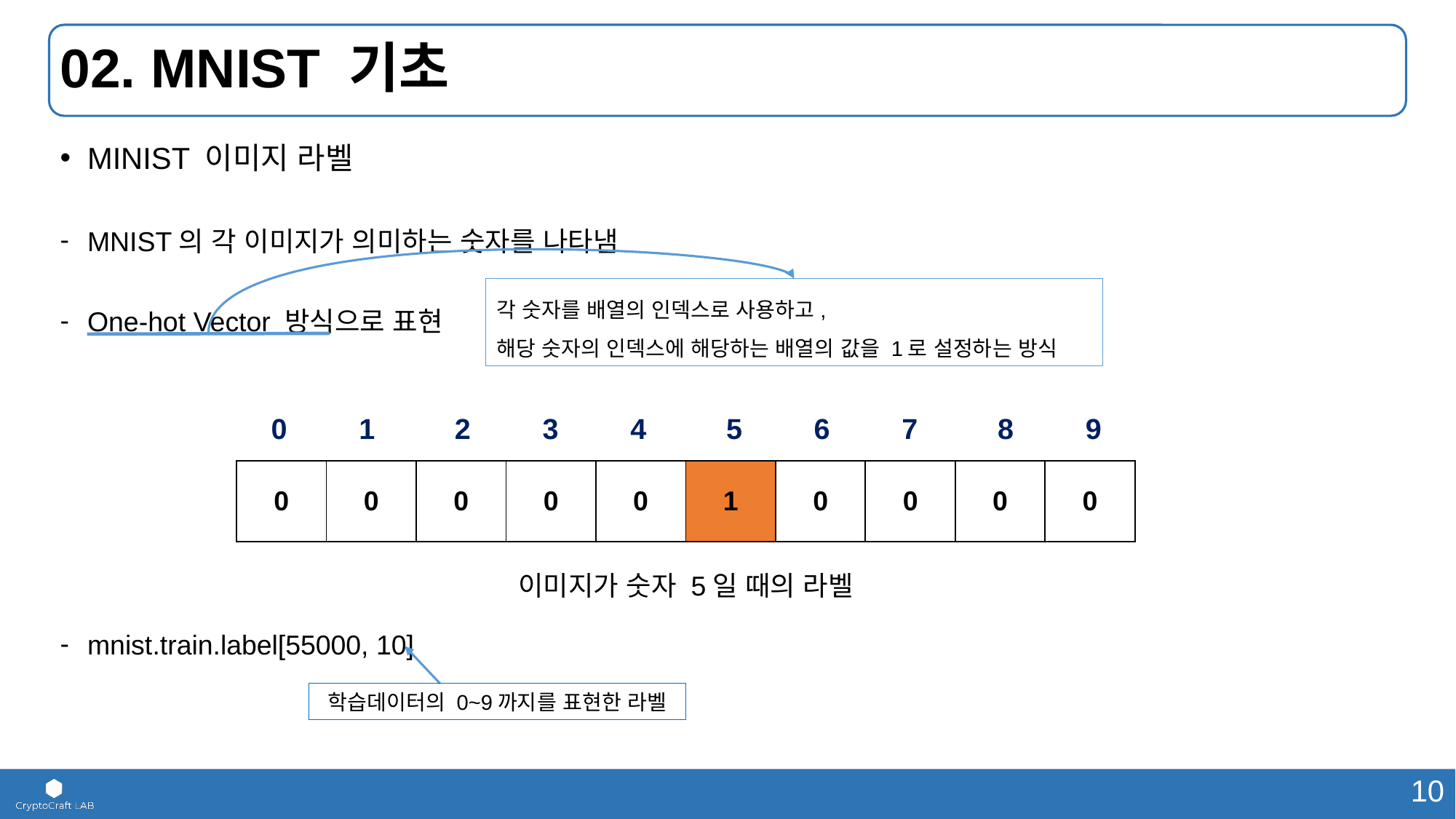

# 02. MNIST 기초
MINIST 이미지 라벨
MNIST의 각 이미지가 의미하는 숫자를 나타냄
One-hot Vector 방식으로 표현

mnist.train.label[55000, 10]
각 숫자를 배열의 인덱스로 사용하고,
해당 숫자의 인덱스에 해당하는 배열의 값을 1로 설정하는 방식
   0         1          2         3         4          5         6         7          8         9
| 0 | 0 | 0 | 0 | 0 | 1 | 0 | 0 | 0 | 0 |
| --- | --- | --- | --- | --- | --- | --- | --- | --- | --- |
이미지가 숫자 5일 때의 라벨
학습데이터의 0~9까지를 표현한 라벨